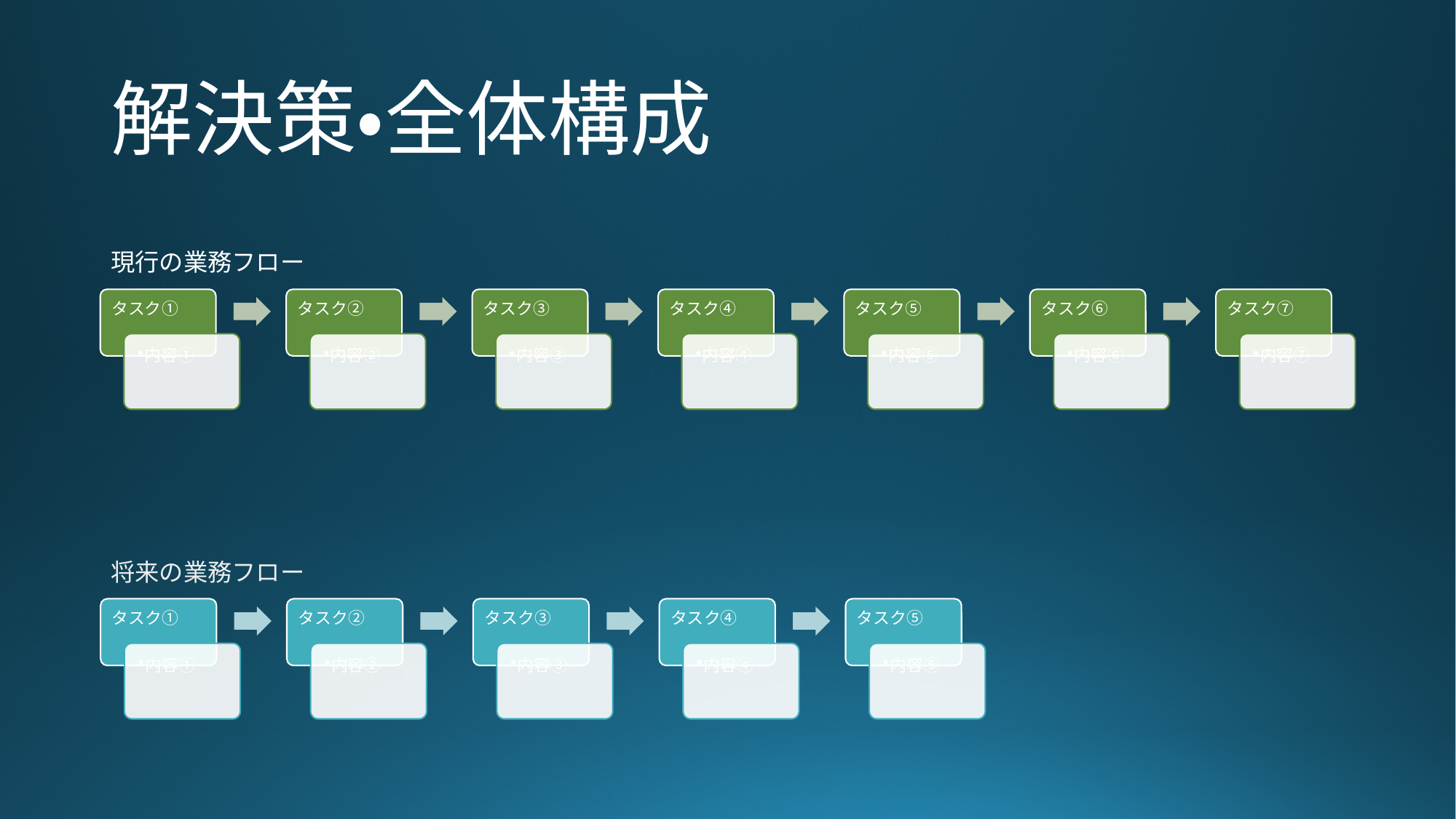

# 解決策・全体構成
タスク①
内容①

タスク②
内容②

タスク③
内容③

タスク④
内容④

タスク⑤
内容⑤

タスク⑥
内容⑥

タスク⑦
内容⑦
現行の業務フロー
タスク①
内容①

タスク②
内容②

タスク③
内容③

タスク④
内容④

タスク⑤
内容⑤
将来の業務フロー